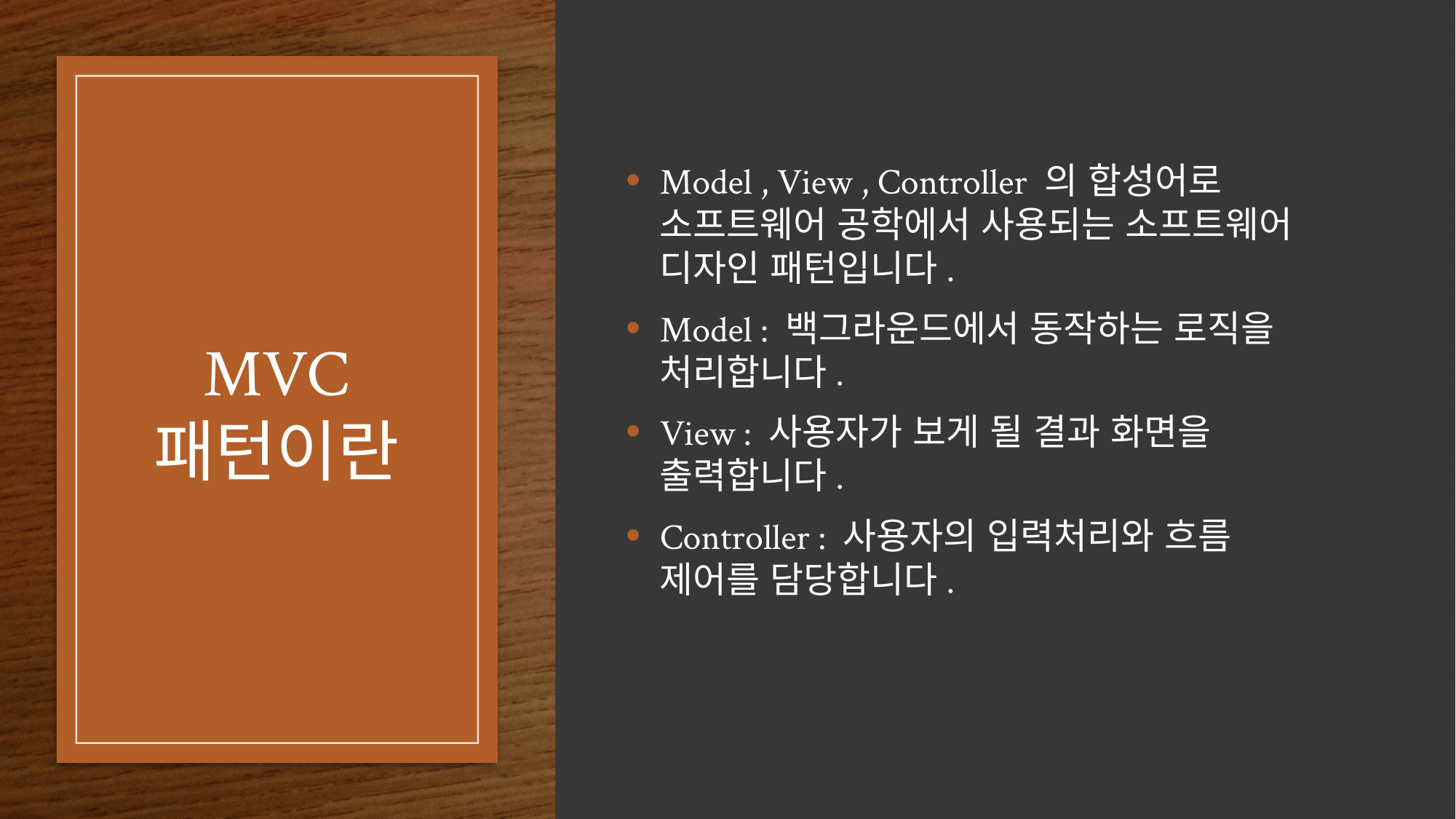

Model , View , Controller 의 합성어로 소프트웨어 공학에서 사용되는 소프트웨어 디자인 패턴입니다.
Model : 백그라운드에서 동작하는 로직을 처리합니다.
View : 사용자가 보게 될 결과 화면을 출력합니다.
Controller : 사용자의 입력처리와 흐름 제어를 담당합니다.

# MVC 패턴이란